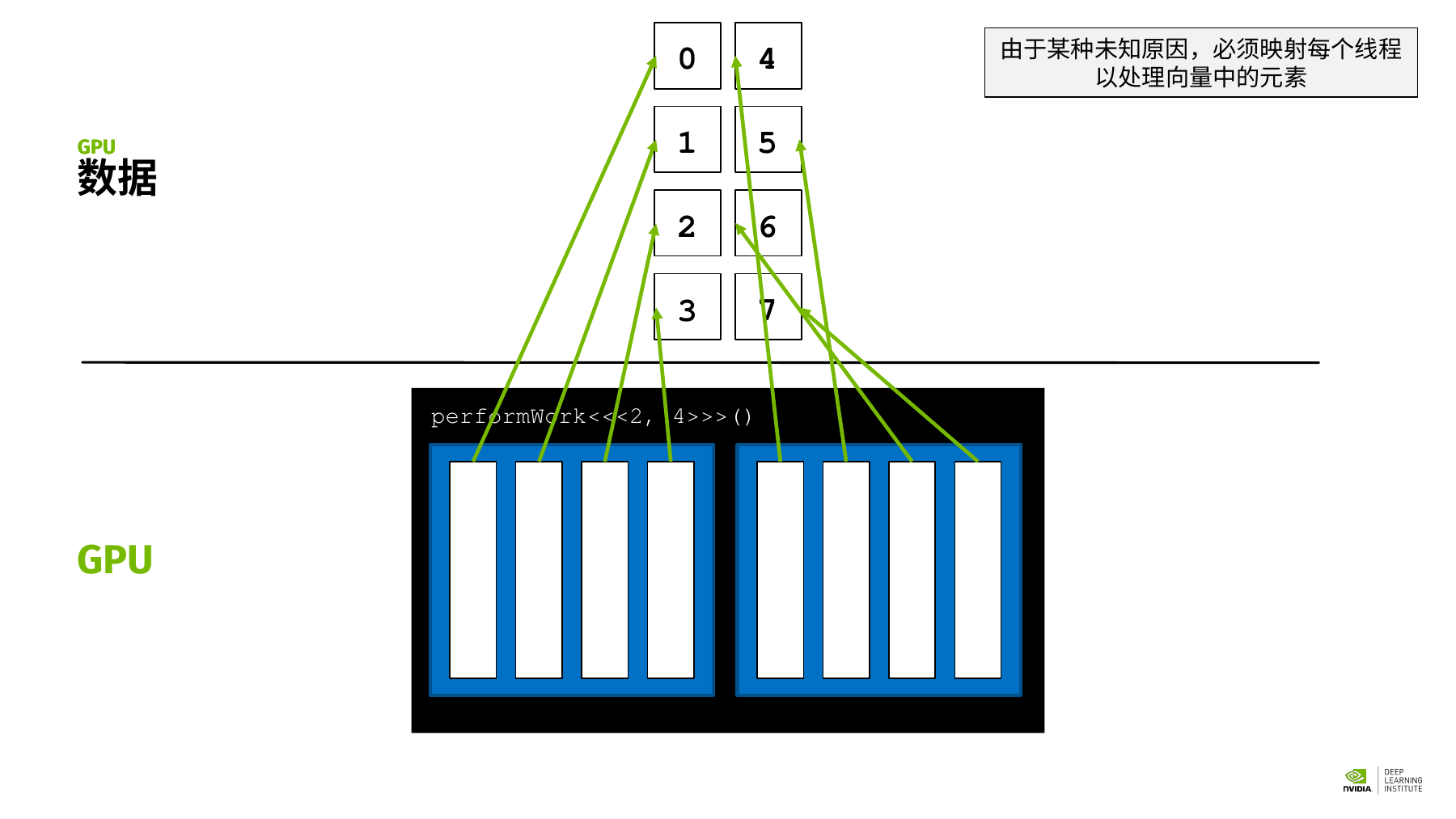

由于某种未知原因，必须映射每个线程以处理向量中的元素
4
5
6
7
0
1
2
3
GPU
GPU
数据

performWork<<<2, 4>>>()

GPU